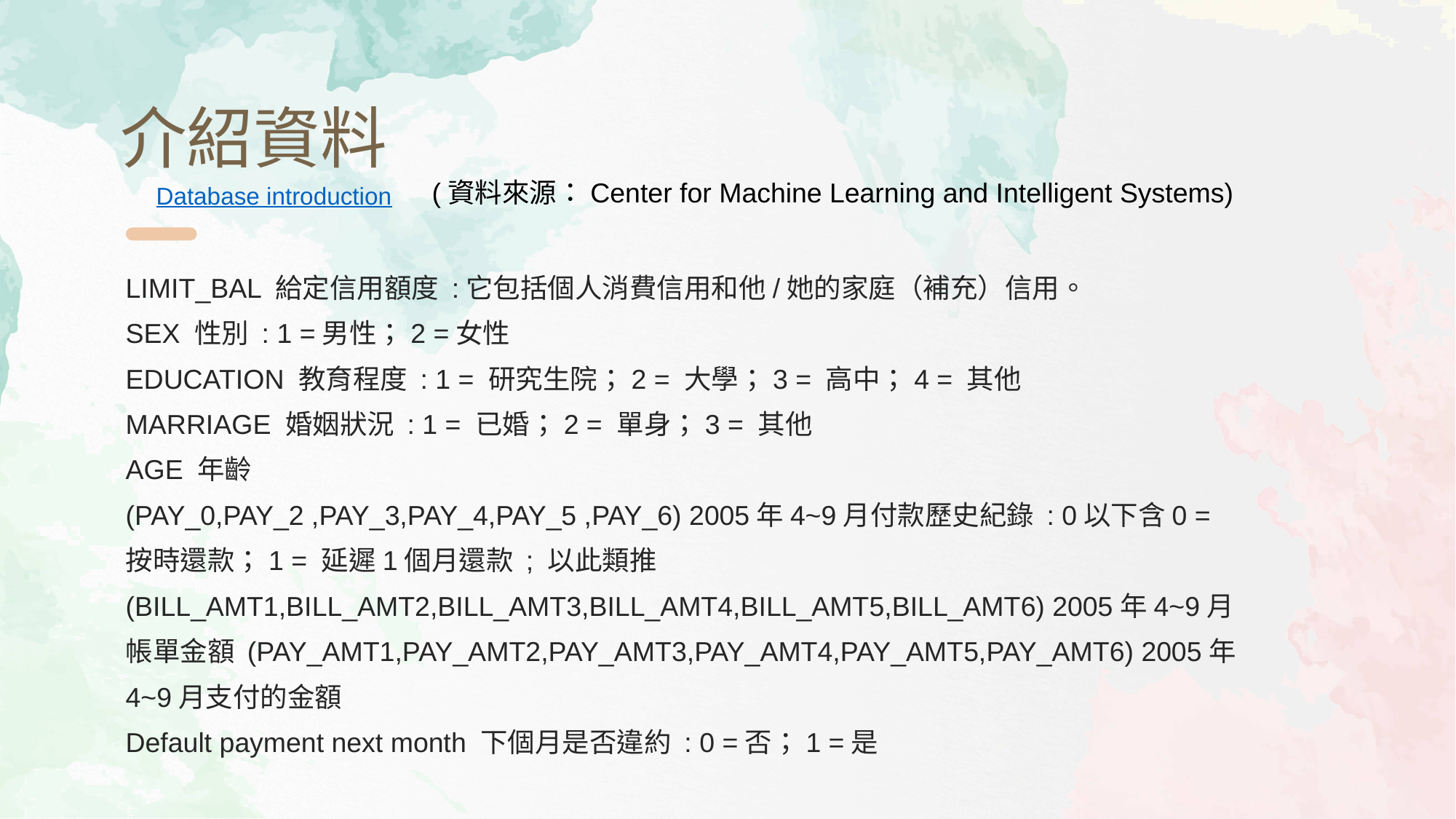

介紹資料
Database introduction

(資料來源：Center for Machine Learning and Intelligent Systems)
LIMIT_BAL 給定信用額度 :它包括個人消費信用和他/她的家庭（補充）信用。
SEX 性別 : 1 =男性；2 =女性
EDUCATION 教育程度 : 1 = 研究生院；2 = 大學；3 = 高中；4 = 其他
MARRIAGE 婚姻狀況 : 1 = 已婚；2 = 單身；3 = 其他
AGE 年齡
(PAY_0,PAY_2 ,PAY_3,PAY_4,PAY_5 ,PAY_6) 2005年4~9月付款歷史紀錄 : 0以下含0 = 按時還款；1 = 延遲1個月還款 ; 以此類推
(BILL_AMT1,BILL_AMT2,BILL_AMT3,BILL_AMT4,BILL_AMT5,BILL_AMT6) 2005年4~9月帳單金額 (PAY_AMT1,PAY_AMT2,PAY_AMT3,PAY_AMT4,PAY_AMT5,PAY_AMT6) 2005年4~9月支付的金額
Default payment next month 下個月是否違約 : 0 =否；1 =是